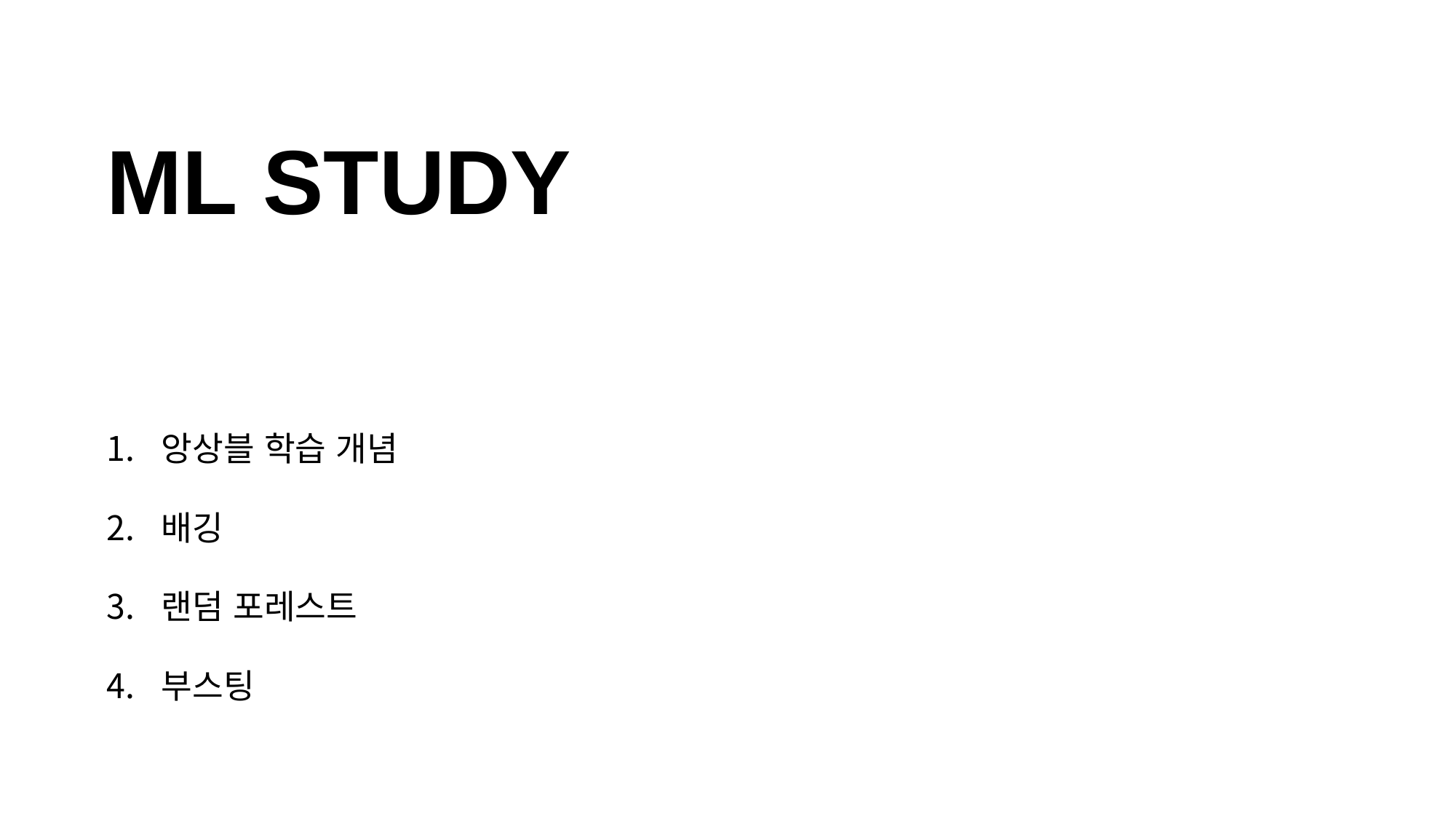

# ML STUDY
앙상블 학습 개념
배깅
랜덤 포레스트
부스팅